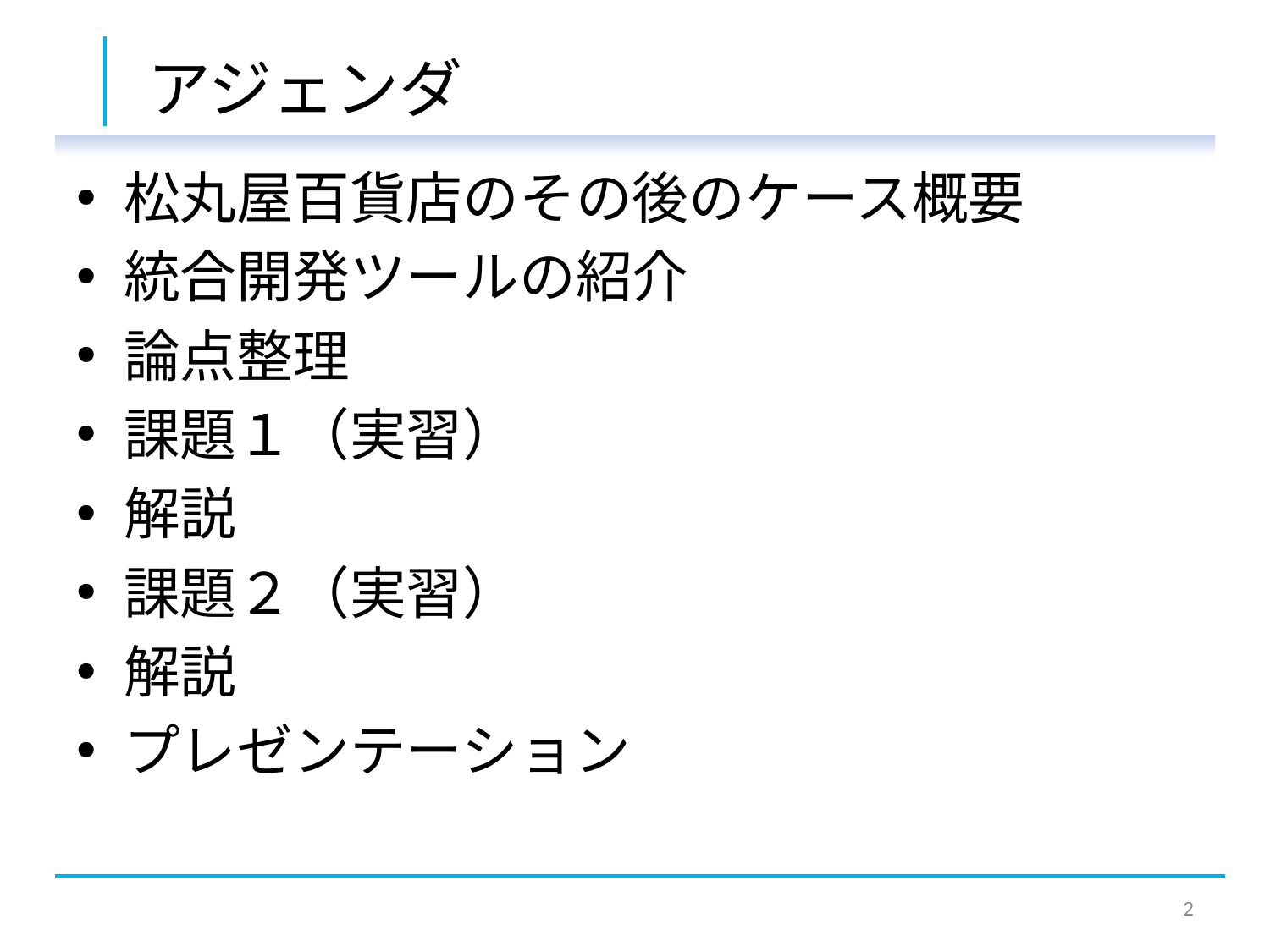

# アジェンダ
松丸屋百貨店のその後のケース概要
統合開発ツールの紹介
論点整理
課題１（実習）
解説
課題２（実習）
解説
プレゼンテーション
2